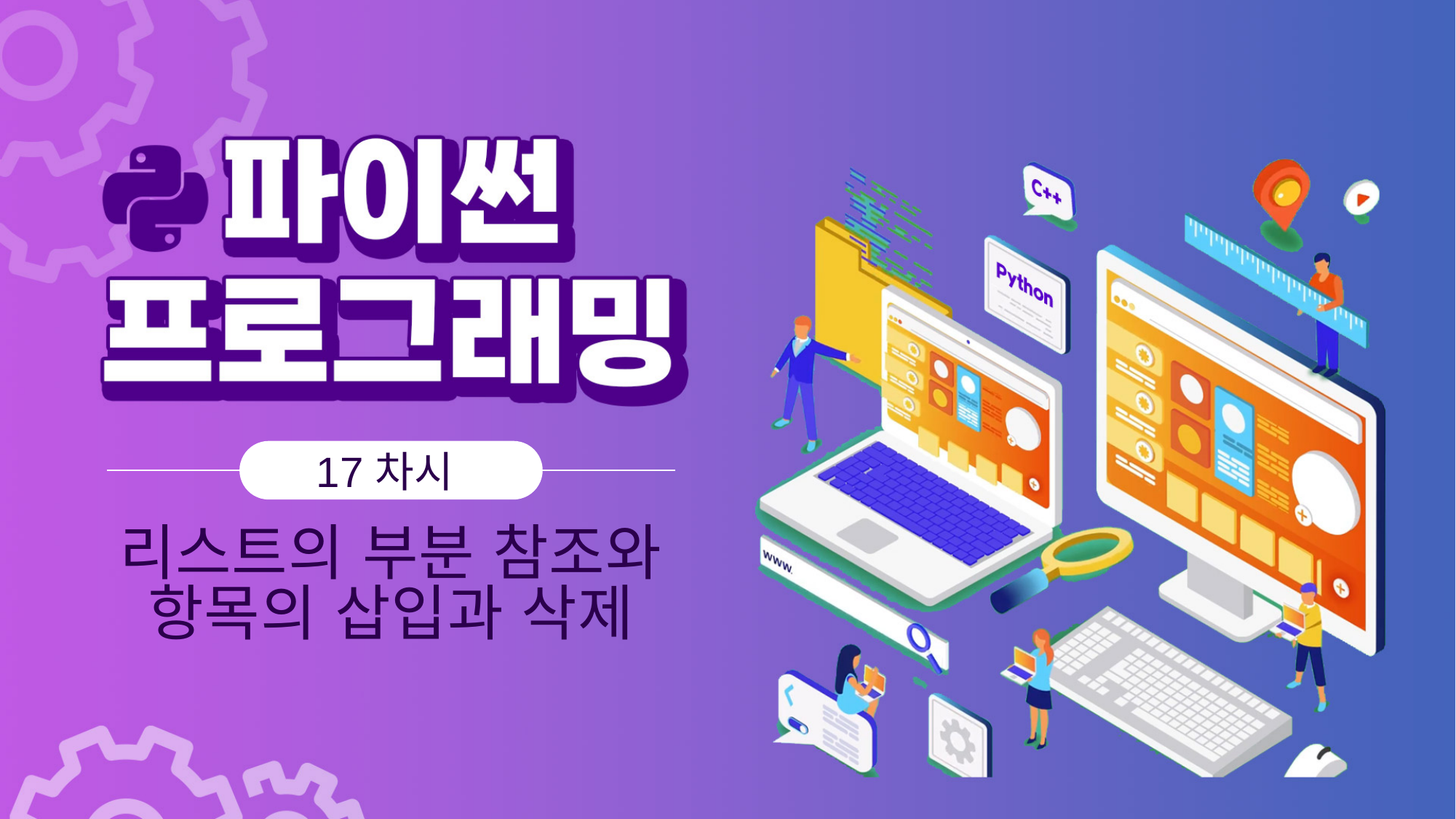

17차시
리스트의 부분 참조와 항목의 삽입과 삭제